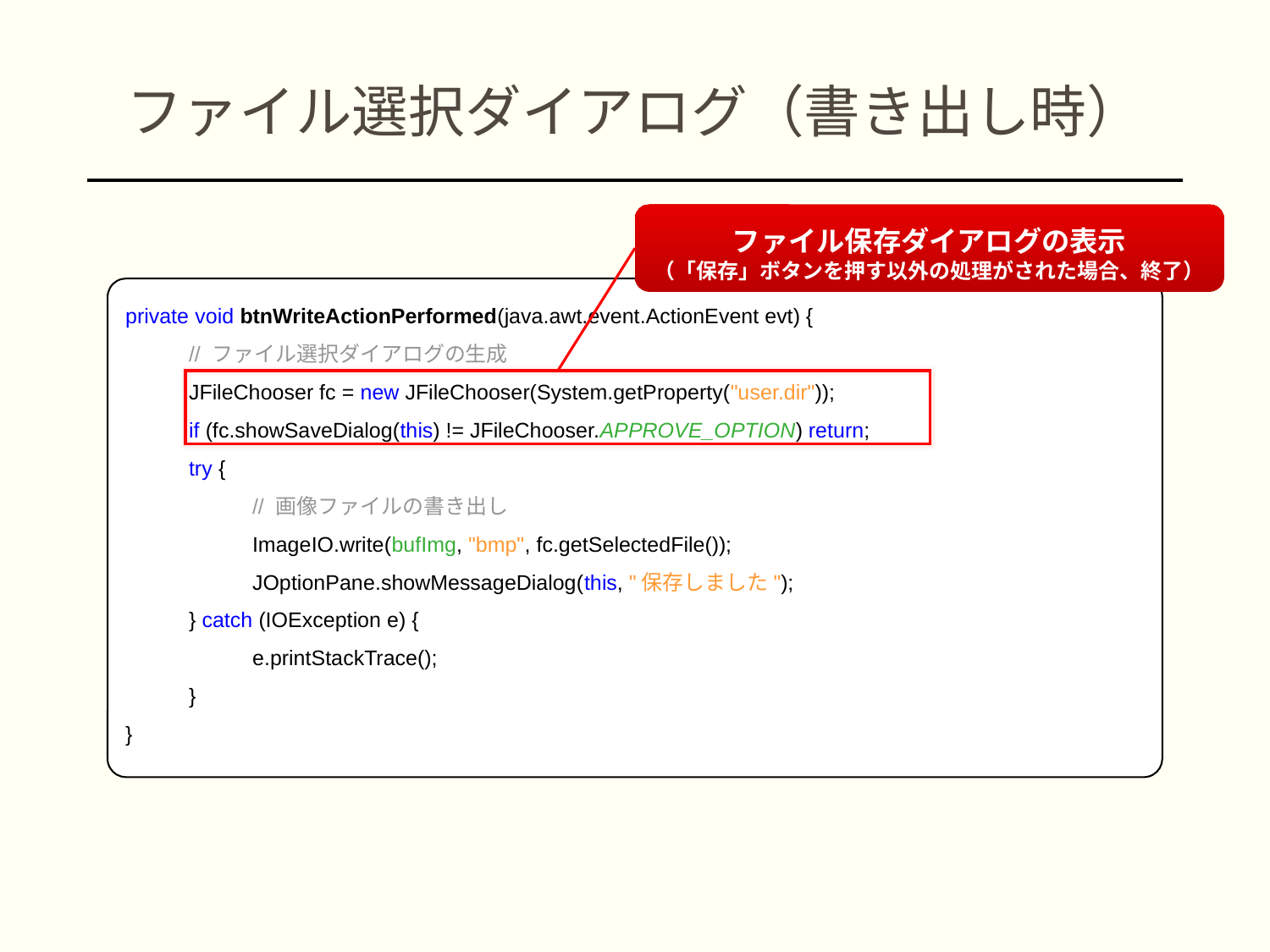

# ファイル選択ダイアログ（書き出し時）
ファイル保存ダイアログの表示
（「保存」ボタンを押す以外の処理がされた場合、終了）
private void btnWriteActionPerformed(java.awt.event.ActionEvent evt) {
// ファイル選択ダイアログの生成
JFileChooser fc = new JFileChooser(System.getProperty("user.dir"));
if (fc.showSaveDialog(this) != JFileChooser.APPROVE_OPTION) return;
try {
// 画像ファイルの書き出し
ImageIO.write(bufImg, "bmp", fc.getSelectedFile());
JOptionPane.showMessageDialog(this, "保存しました");
} catch (IOException e) {
e.printStackTrace();
}
}